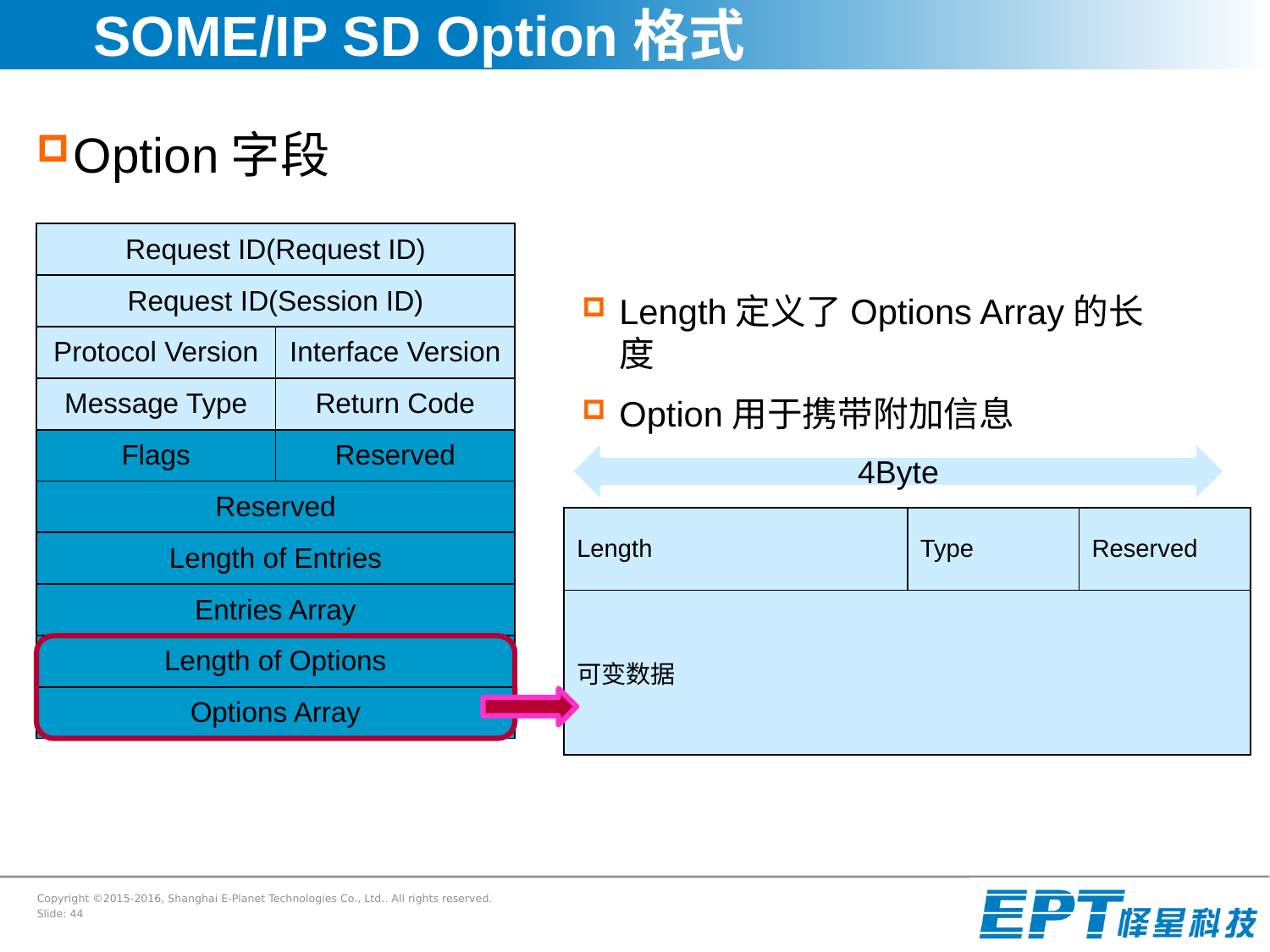

# SOME/IP SD Option格式
Option字段
| Request ID(Request ID) |  |
| --- | --- |
| Request ID(Session ID) |  |
| Protocol Version | Interface Version |
| Message Type | Return Code |
| Flags | Reserved |
| Reserved |  |
| Length of Entries |  |
| Entries Array |  |
| Length of Options |  |
| Options Array |  |
Length定义了Options Array的长度
Option用于携带附加信息
4Byte
| Length | Type | Reserved |
| --- | --- | --- |
| 可变数据 |  |  |